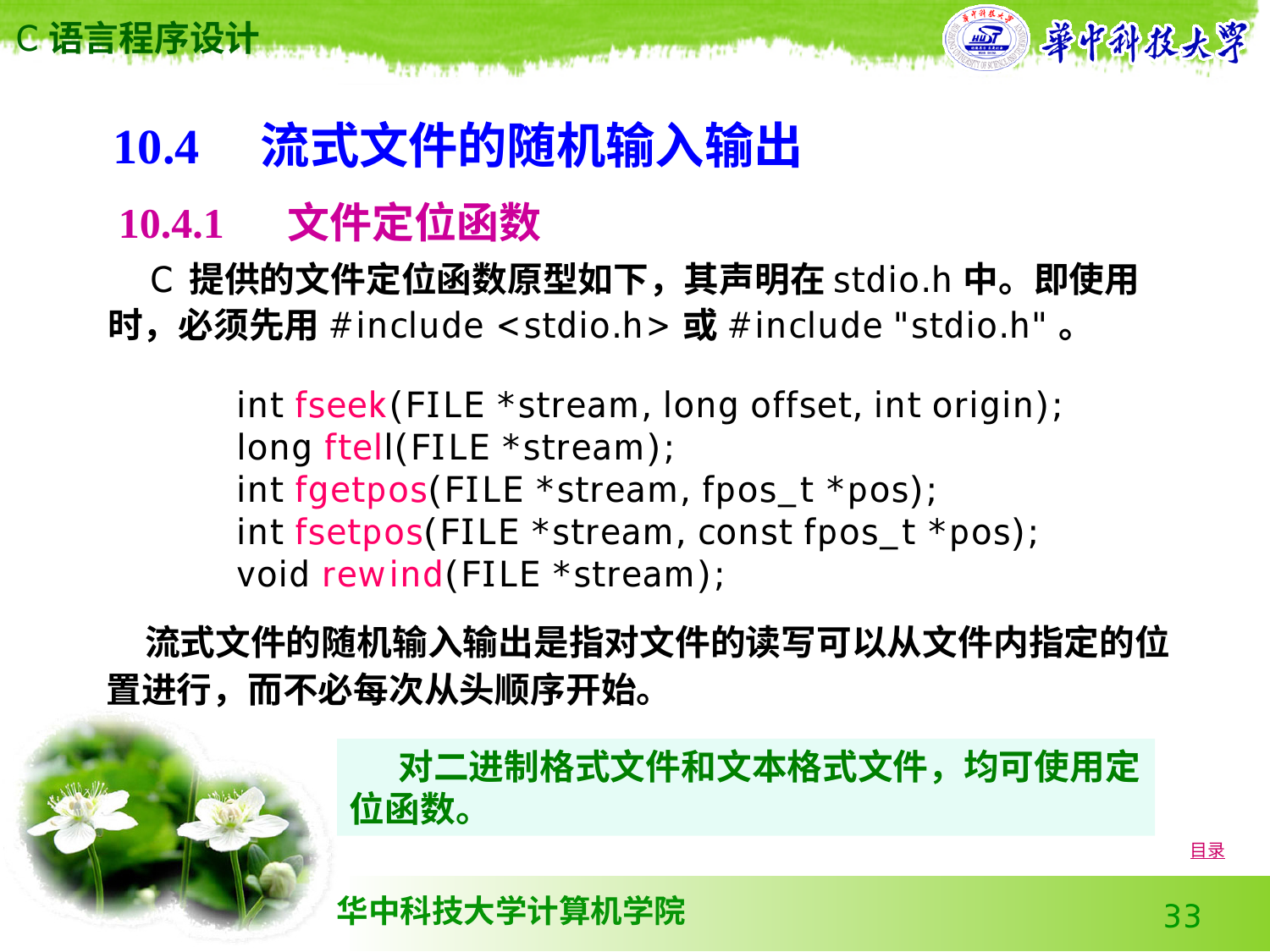

10.4　流式文件的随机输入输出
10.4.1 　文件定位函数
     C 提供的文件定位函数原型如下，其声明在stdio.h中。即使用时，必须先用#include <stdio.h>或#include "stdio.h"。
int fseek(FILE *stream, long offset, int origin);
long ftell(FILE *stream);
int fgetpos(FILE *stream, fpos_t *pos);
int fsetpos(FILE *stream, const fpos_t *pos);
void rewind(FILE *stream);
     流式文件的随机输入输出是指对文件的读写可以从文件内指定的位置进行，而不必每次从头顺序开始。
     对二进制格式文件和文本格式文件，均可使用定位函数。
目录
33